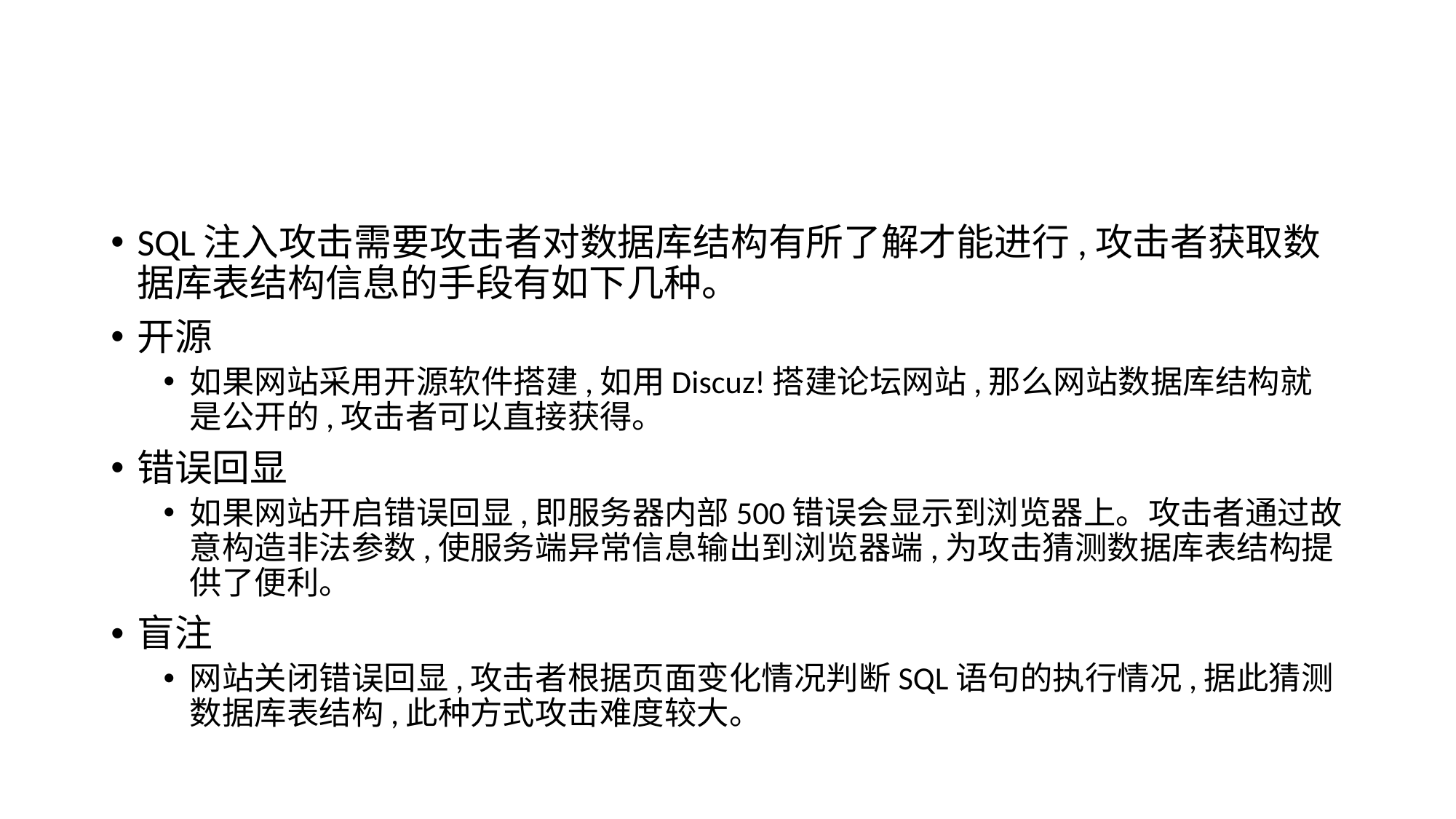

#
SQL注入攻击需要攻击者对数据库结构有所了解才能进行,攻击者获取数据库表结构信息的手段有如下几种。
开源
如果网站采用开源软件搭建,如用Discuz!搭建论坛网站,那么网站数据库结构就是公开的,攻击者可以直接获得。
错误回显
如果网站开启错误回显,即服务器内部500错误会显示到浏览器上。攻击者通过故意构造非法参数,使服务端异常信息输出到浏览器端,为攻击猜测数据库表结构提供了便利。
盲注
网站关闭错误回显,攻击者根据页面变化情况判断SQL语句的执行情况,据此猜测数据库表结构,此种方式攻击难度较大。